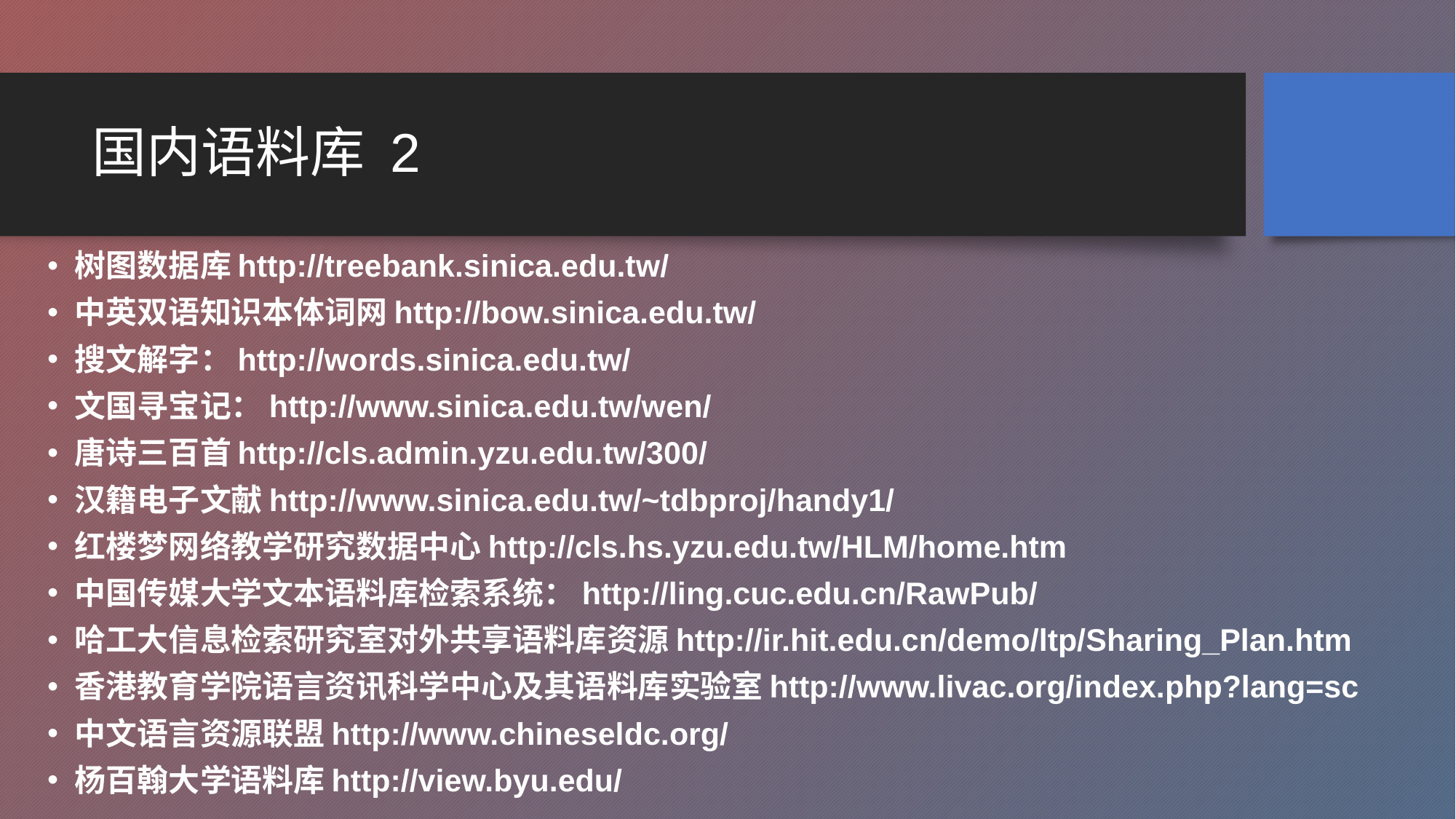

# 国内语料库 2
树图数据库http://treebank.sinica.edu.tw/
中英双语知识本体词网http://bow.sinica.edu.tw/
搜文解字：http://words.sinica.edu.tw/
文国寻宝记：http://www.sinica.edu.tw/wen/
唐诗三百首http://cls.admin.yzu.edu.tw/300/
汉籍电子文献http://www.sinica.edu.tw/~tdbproj/handy1/
红楼梦网络教学研究数据中心http://cls.hs.yzu.edu.tw/HLM/home.htm
中国传媒大学文本语料库检索系统：http://ling.cuc.edu.cn/RawPub/
哈工大信息检索研究室对外共享语料库资源http://ir.hit.edu.cn/demo/ltp/Sharing_Plan.htm
香港教育学院语言资讯科学中心及其语料库实验室http://www.livac.org/index.php?lang=sc
中文语言资源联盟http://www.chineseldc.org/
杨百翰大学语料库http://view.byu.edu/